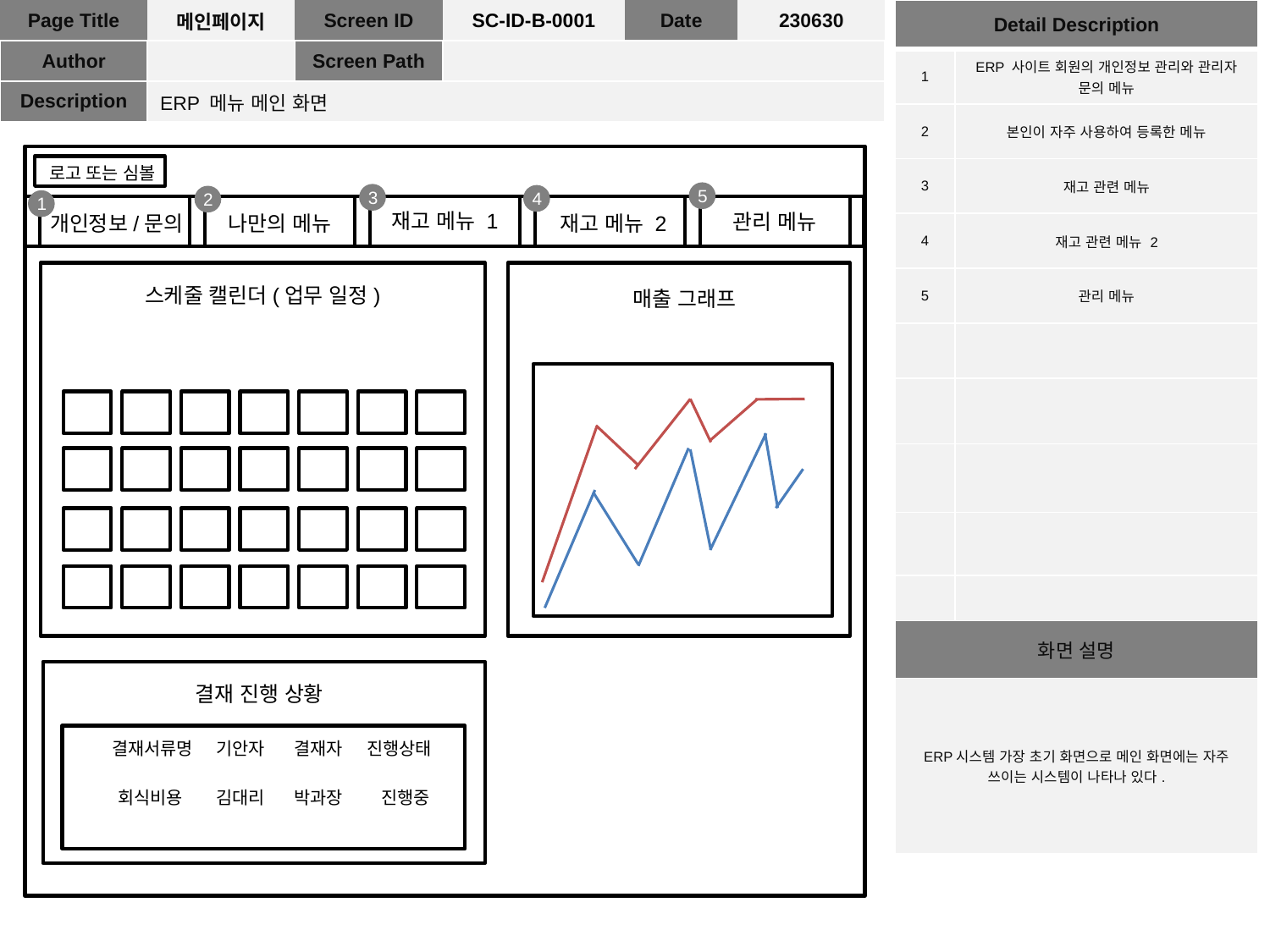

| Page Title | 메인페이지 | Screen ID | SC-ID-B-0001 | Date | 230630 |
| --- | --- | --- | --- | --- | --- |
| Author |  | Screen Path |  |  |  |
| Description | ERP 메뉴 메인 화면 |  |  |  |  |
| Detail Description |  |
| --- | --- |
| 1 | ERP 사이트 회원의 개인정보 관리와 관리자 문의 메뉴 |
| 2 | 본인이 자주 사용하여 등록한 메뉴 |
| 3 | 재고 관련 메뉴 |
| 4 | 재고 관련 메뉴 2 |
| 5 | 관리 메뉴 |
|  |  |
|  |  |
|  |  |
|  |  |
|  |  |
| 화면 설명 |  |
| ERP시스템 가장 초기 화면으로 메인 화면에는 자주 쓰이는 시스템이 나타나 있다. |  |

로고 또는 심볼

5
3
4
2

1

재고 메뉴 1
관리 메뉴
나만의 메뉴
재고 메뉴 2
개인정보/문의

스케줄 캘린더(업무 일정)
매출 그래프

결재 진행 상황

결재서류명     기안자      결재자     진행상태
회식비용       김대리      박과장        진행중